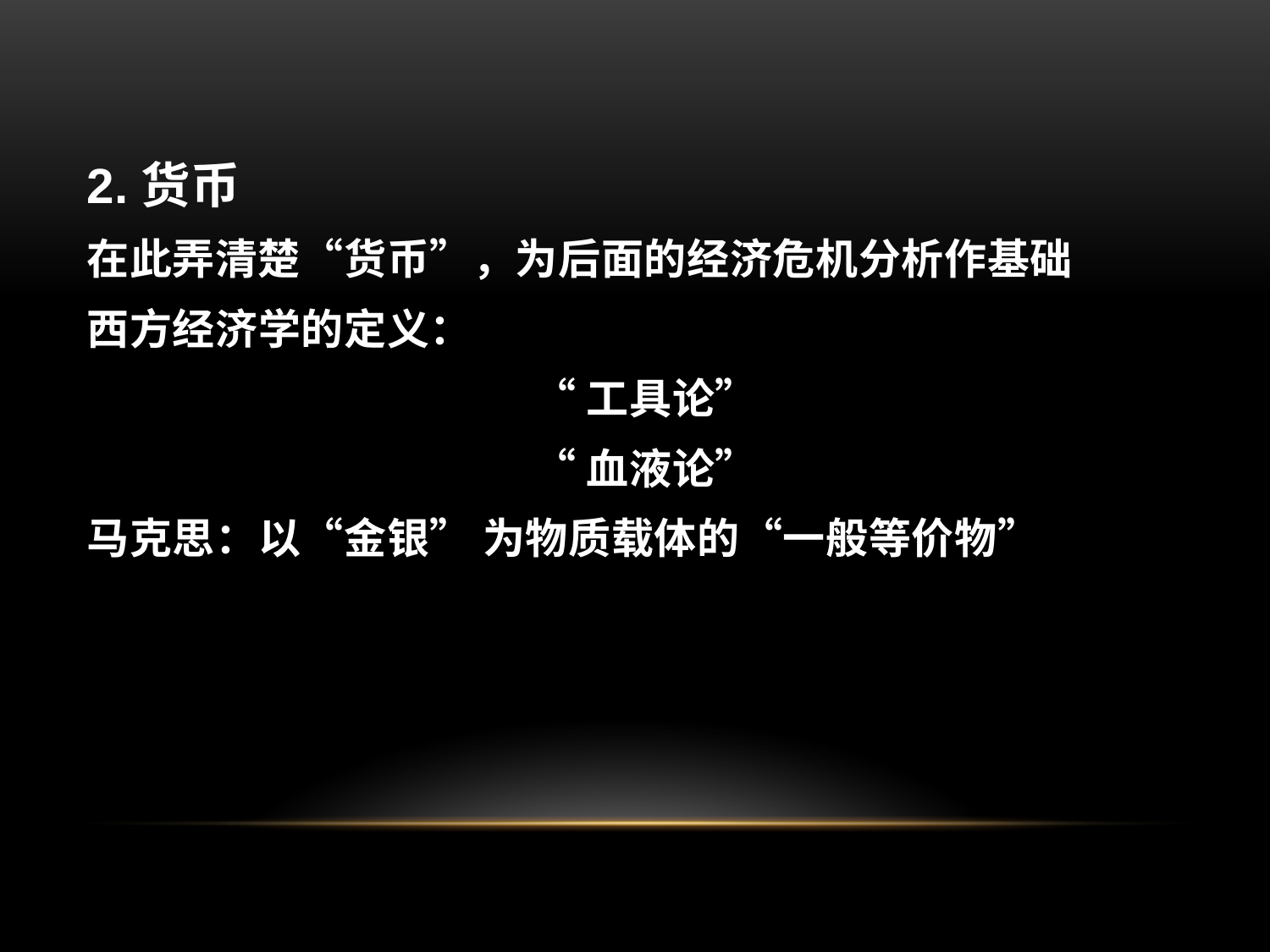

2.货币
在此弄清楚“货币”，为后面的经济危机分析作基础
西方经济学的定义：
“工具论”
“血液论”
马克思：以“金银” 为物质载体的“一般等价物”